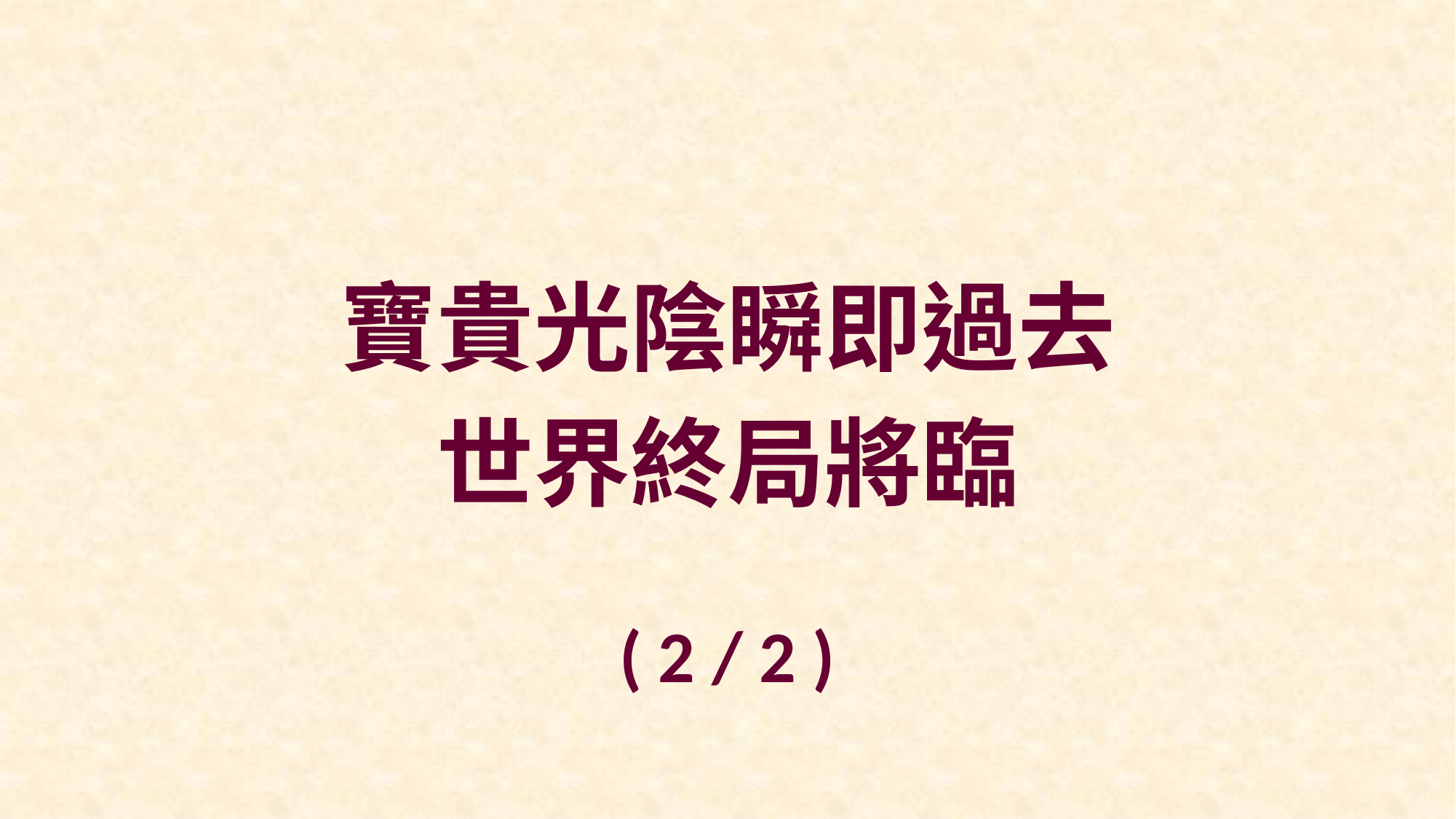

寶貴光陰瞬即過去
世界終局將臨
( 2 / 2 )